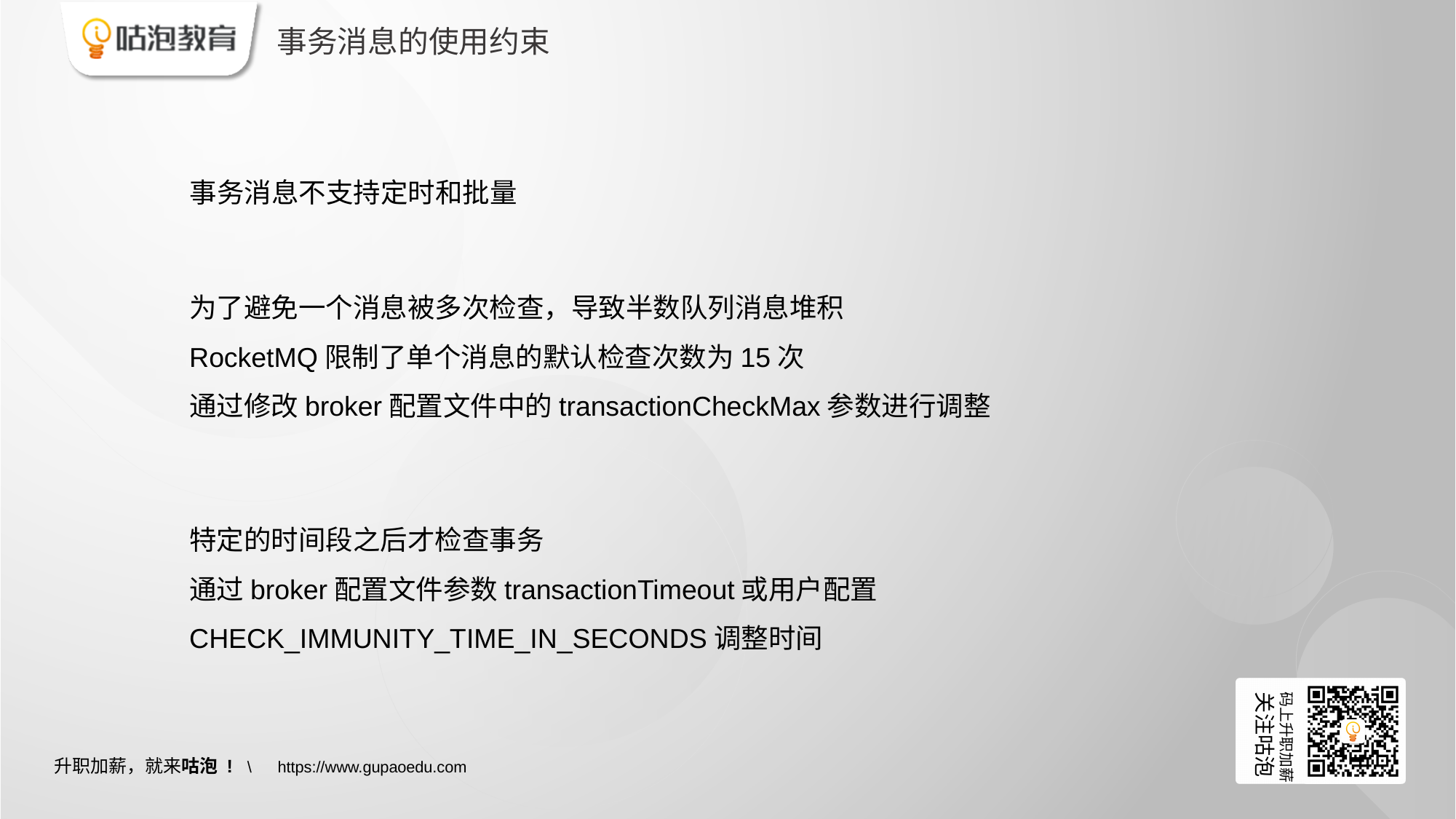

# 事务消息的使用约束
事务消息不支持定时和批量
为了避免一个消息被多次检查，导致半数队列消息堆积
RocketMQ限制了单个消息的默认检查次数为15次
通过修改broker配置文件中的transactionCheckMax参数进行调整
特定的时间段之后才检查事务
通过broker配置文件参数transactionTimeout或用户配置CHECK_IMMUNITY_TIME_IN_SECONDS调整时间